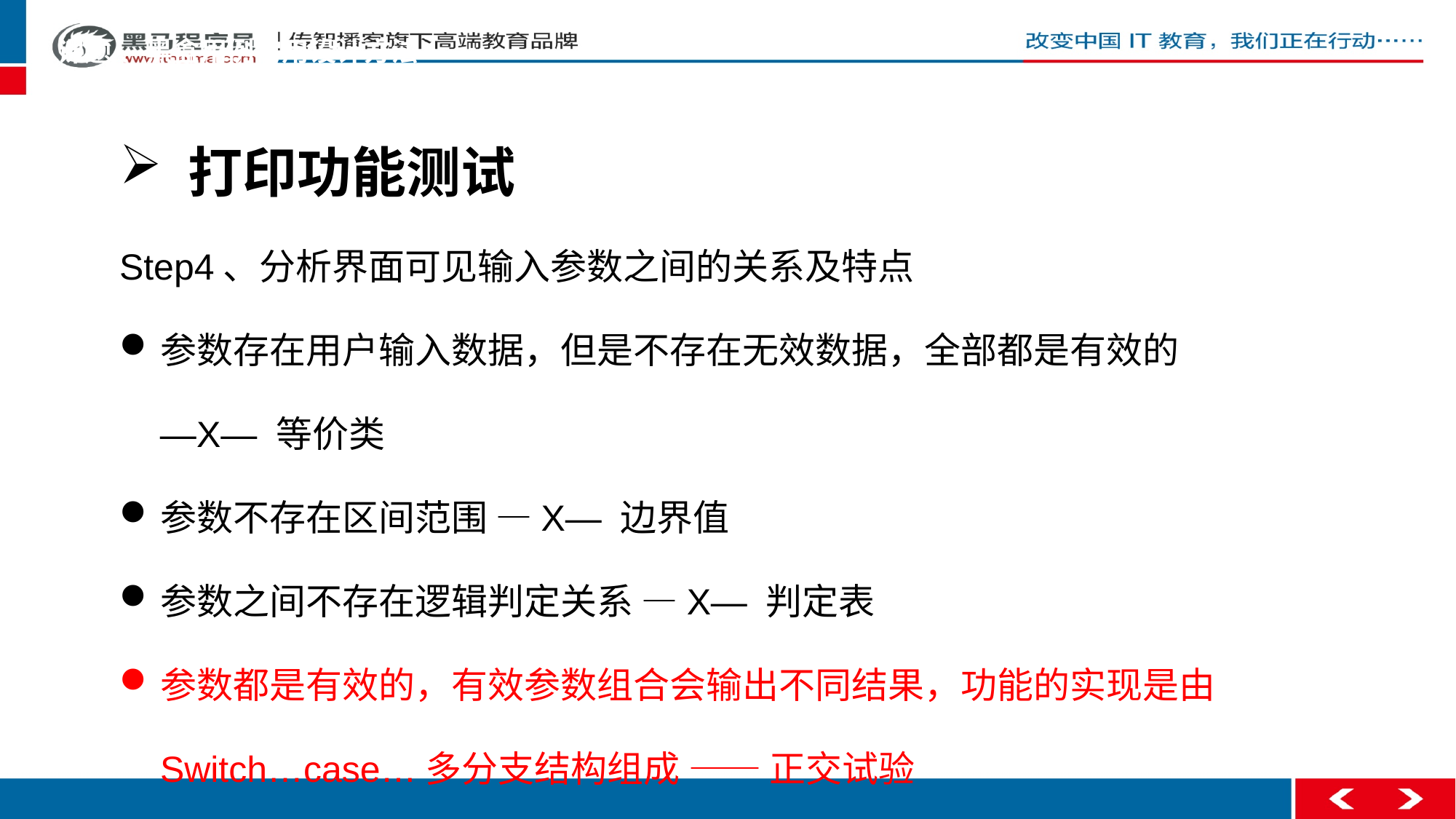

课题 、黑盒用例常用设计方法
 打印功能测试
Step4、分析界面可见输入参数之间的关系及特点
参数存在用户输入数据，但是不存在无效数据，全部都是有效的
    —X— 等价类
参数不存在区间范围 —X— 边界值
参数之间不存在逻辑判定关系 —X— 判定表
参数都是有效的，有效参数组合会输出不同结果，功能的实现是由
    Switch…case…多分支结构组成 —— 正交试验